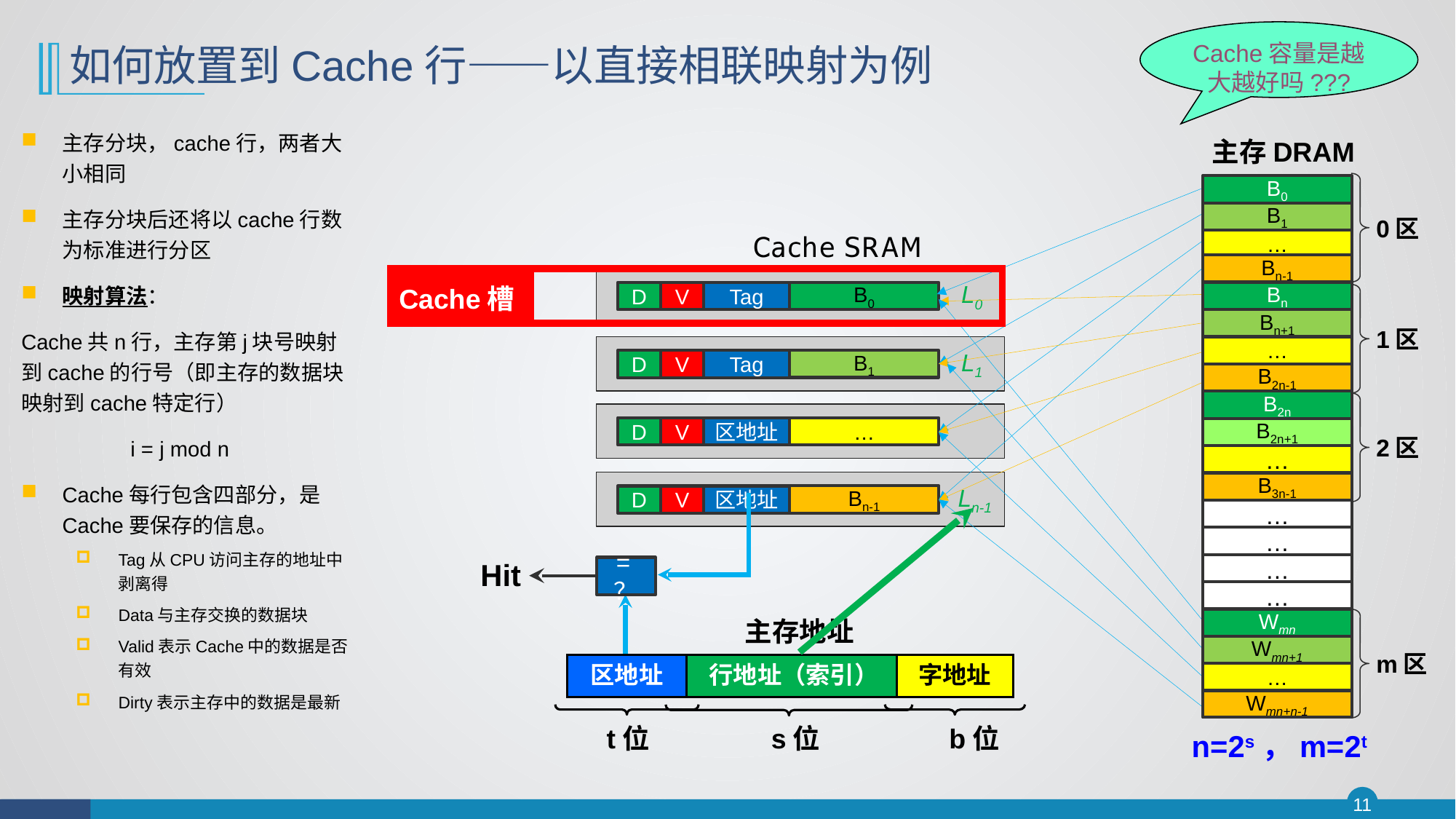

Cache容量是越大越好吗???
# 如何放置到Cache行——以直接相联映射为例
主存分块，cache行，两者大小相同
主存分块后还将以cache行数为标准进行分区
映射算法：
Cache共n行，主存第j块号映射到cache的行号（即主存的数据块映射到cache特定行）
	i = j mod n
Cache每行包含四部分，是Cache要保存的信息。
Tag从CPU访问主存的地址中剥离得
Data与主存交换的数据块
Valid表示Cache中的数据是否有效
Dirty表示主存中的数据是最新

主存DRAM

0区
B0

B1

Cache SRAM
…

Bn-1

L0

Cache槽
Bn
D
D
D
D
V
V
V
V
Tag
Tag
区地址
区地址
B0

1区

Bn+1

L1
…
B1

B2n-1

B2n

2区

…
B2n+1

…

Ln-1
B3n-1
Bn-1

…
…
Hit
…
=？
…
主存地址

区地址
行地址（索引）
字地址
t位
s位
b位
Wmn

m区
Wmn+1
…
Wmn+n-1
n=2s，m=2t